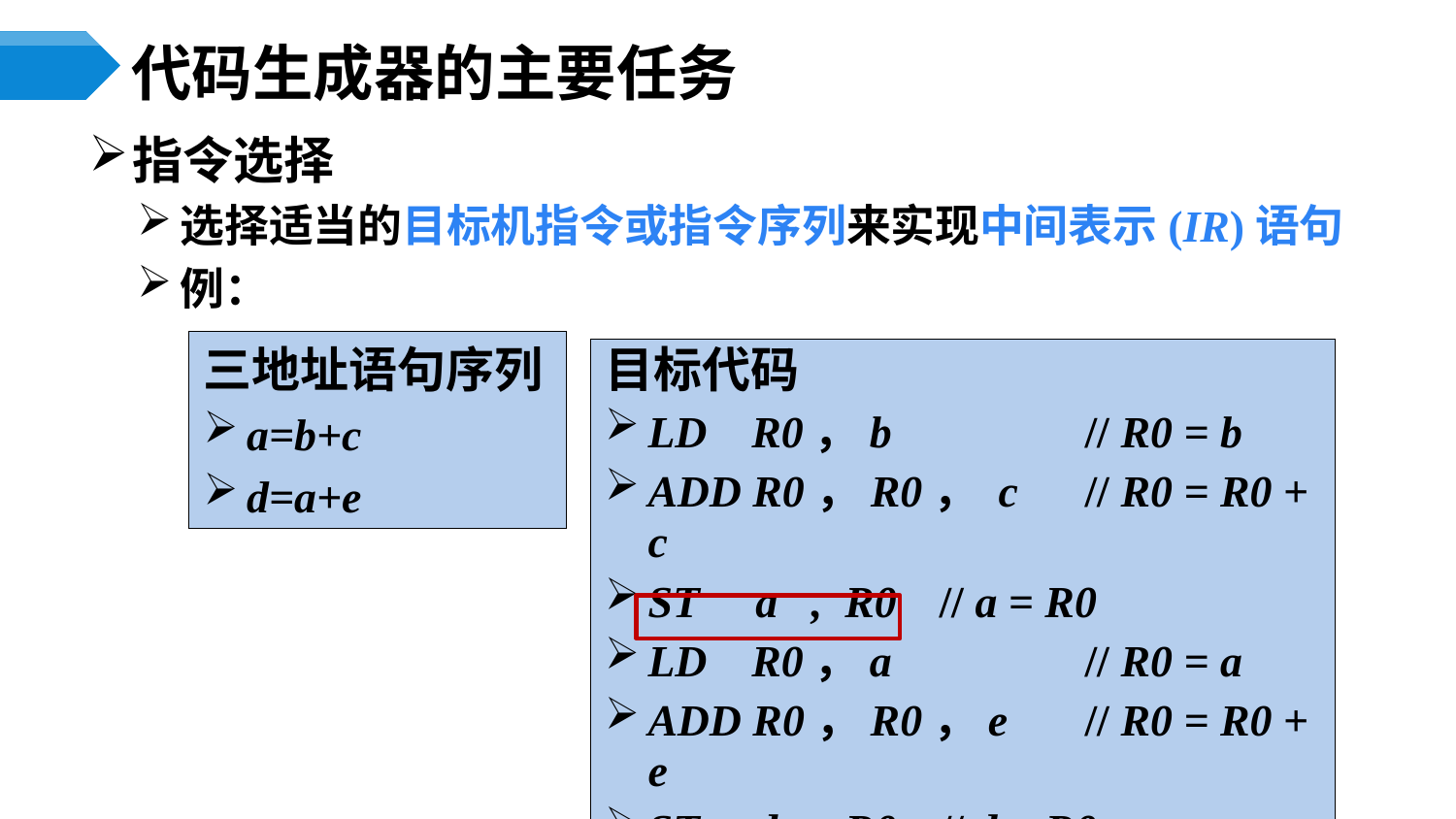

# 代码生成器的主要任务
指令选择
选择适当的目标机指令或指令序列来实现中间表示(IR)语句
例：
三地址语句序列
a=b+c
d=a+e
目标代码
LD    R0，b 		// R0 = b
ADD R0，R0， c 	// R0 = R0 + c
ST     a   ,  R0 	// a = R0
LD    R0，a 		// R0 = a
ADD R0，R0，e 	// R0 = R0 + e
ST     d   ,  R0 	// d = R0